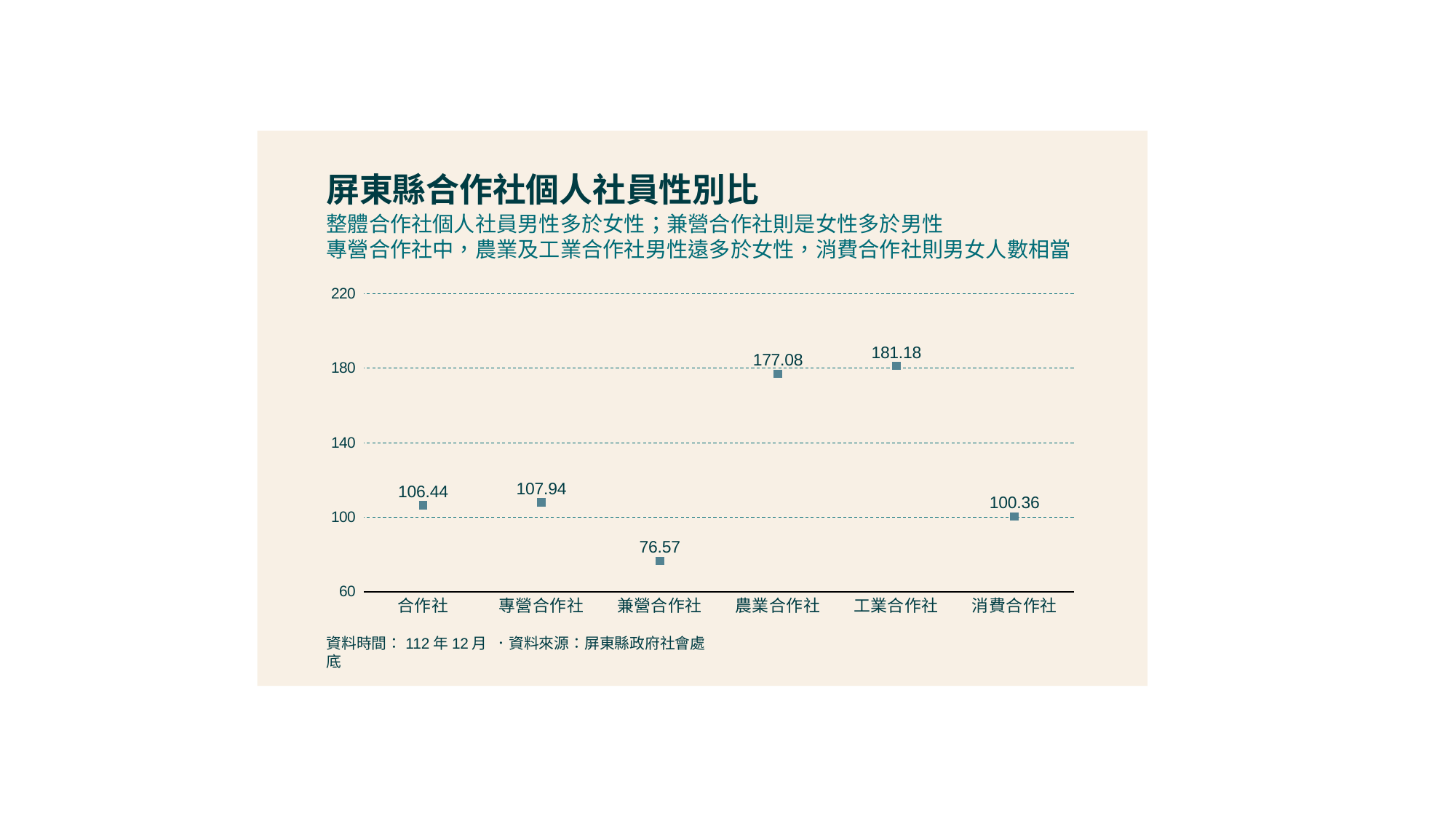

屏東縣合作社個人社員性別比
整體合作社個人社員男性多於女性；兼營合作社則是女性多於男性
專營合作社中，農業及工業合作社男性遠多於女性，消費合作社則男女人數相當

### Chart

| Category |  |
|---|---|
| 合作社 | 106.43548815532104 |
| 專營合作社 | 107.93892355298533 |
| 兼營合作社 | 76.57430730478589 |
| 農業合作社 | 177.08470124753774 |
| 工業合作社 | 181.17942283563363 |
| 消費合作社 | 100.36257342814581 |
．資料來源：屏東縣政府社會處
資料時間：112年12月底